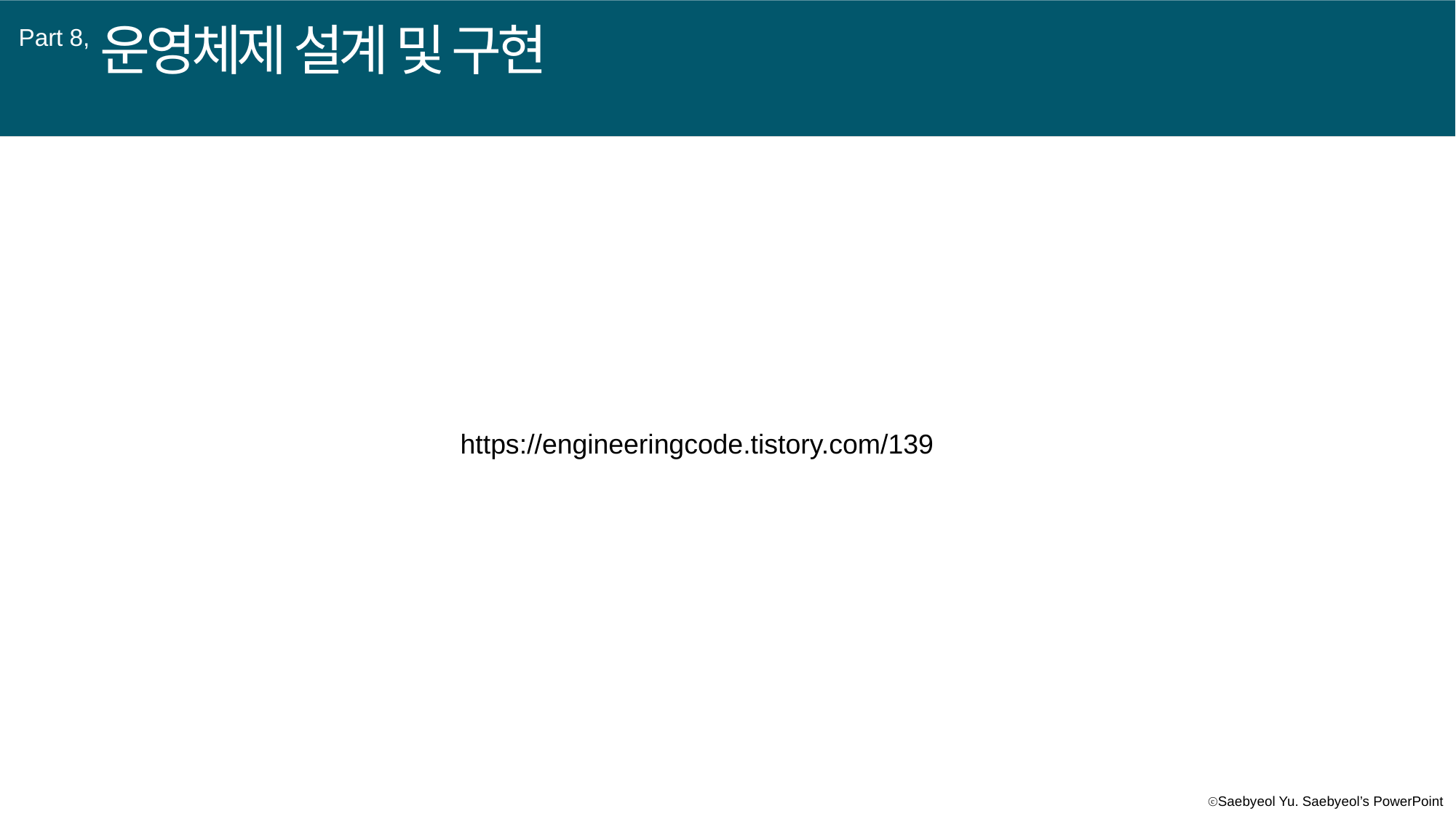

운영체제 설계 및 구현
Part 8,
https://engineeringcode.tistory.com/139